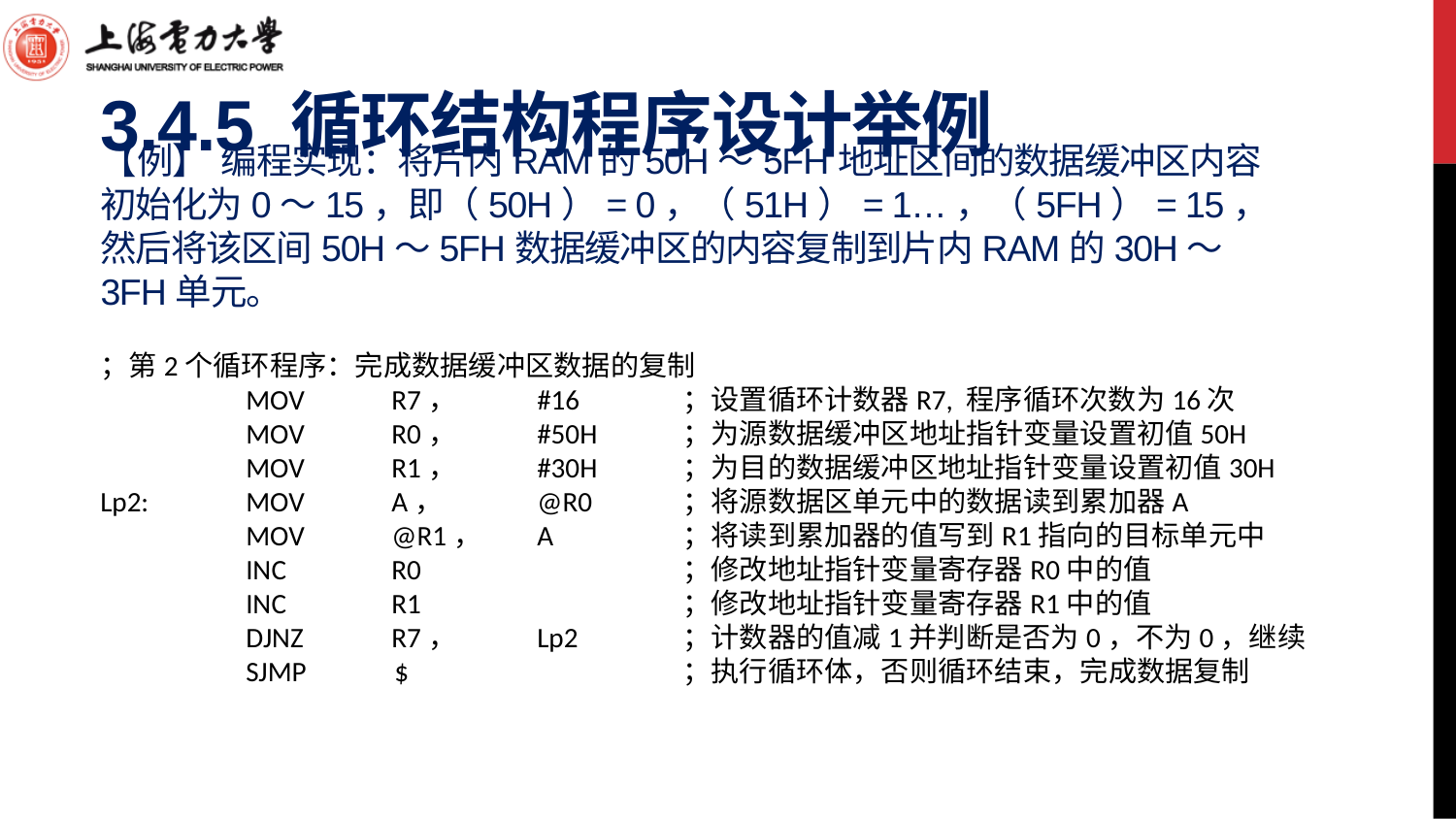

3.4.5 循环结构程序设计举例
# 【例】  编程实现：将片内RAM的50H～5FH地址区间的数据缓冲区内容初始化为0～15，即（50H）= 0，（51H）= 1…，（5FH）= 15，然后将该区间50H～5FH数据缓冲区的内容复制到片内RAM的30H～3FH单元。
；第2个循环程序：完成数据缓冲区数据的复制
	MOV 	R7，	#16	；设置循环计数器R7, 程序循环次数为16次
	MOV	R0，	#50H	；为源数据缓冲区地址指针变量设置初值50H
	MOV	R1，	#30H	；为目的数据缓冲区地址指针变量设置初值30H
Lp2:	MOV	A，	@R0	；将源数据区单元中的数据读到累加器A
	MOV	@R1，	A	；将读到累加器的值写到R1指向的目标单元中
	INC	R0		；修改地址指针变量寄存器R0中的值
	INC 	R1		；修改地址指针变量寄存器R1中的值
	DJNZ	R7，	Lp2	；计数器的值减1并判断是否为0，不为0，继续
	SJMP              $		；执行循环体，否则循环结束，完成数据复制